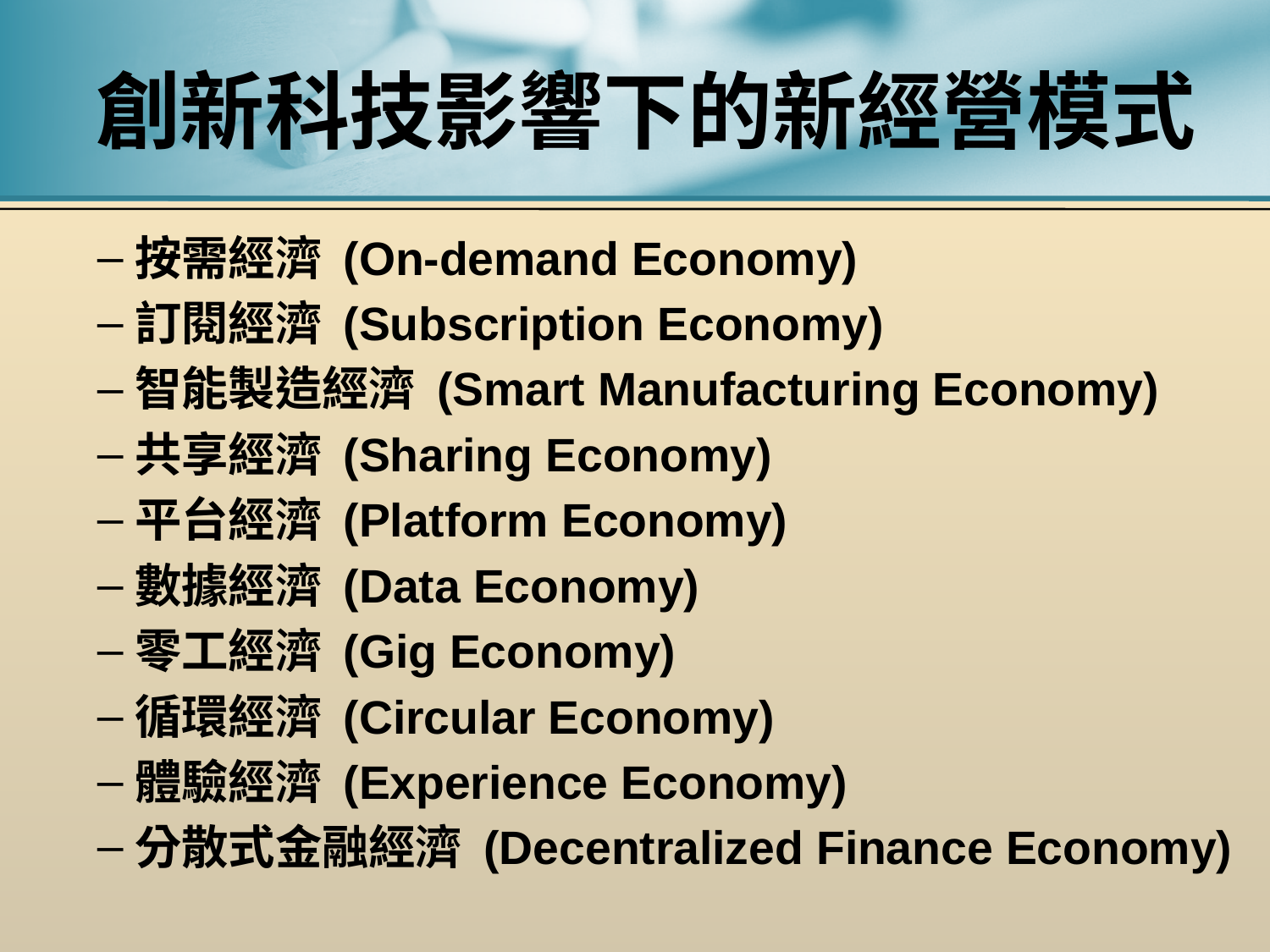

# 創新科技影響下的新經營模式
按需經濟 (On-demand Economy)
訂閱經濟 (Subscription Economy)
智能製造經濟 (Smart Manufacturing Economy)
共享經濟 (Sharing Economy)
平台經濟 (Platform Economy)
數據經濟 (Data Economy)
零工經濟 (Gig Economy)
循環經濟 (Circular Economy)
體驗經濟 (Experience Economy)
分散式金融經濟 (Decentralized Finance Economy)